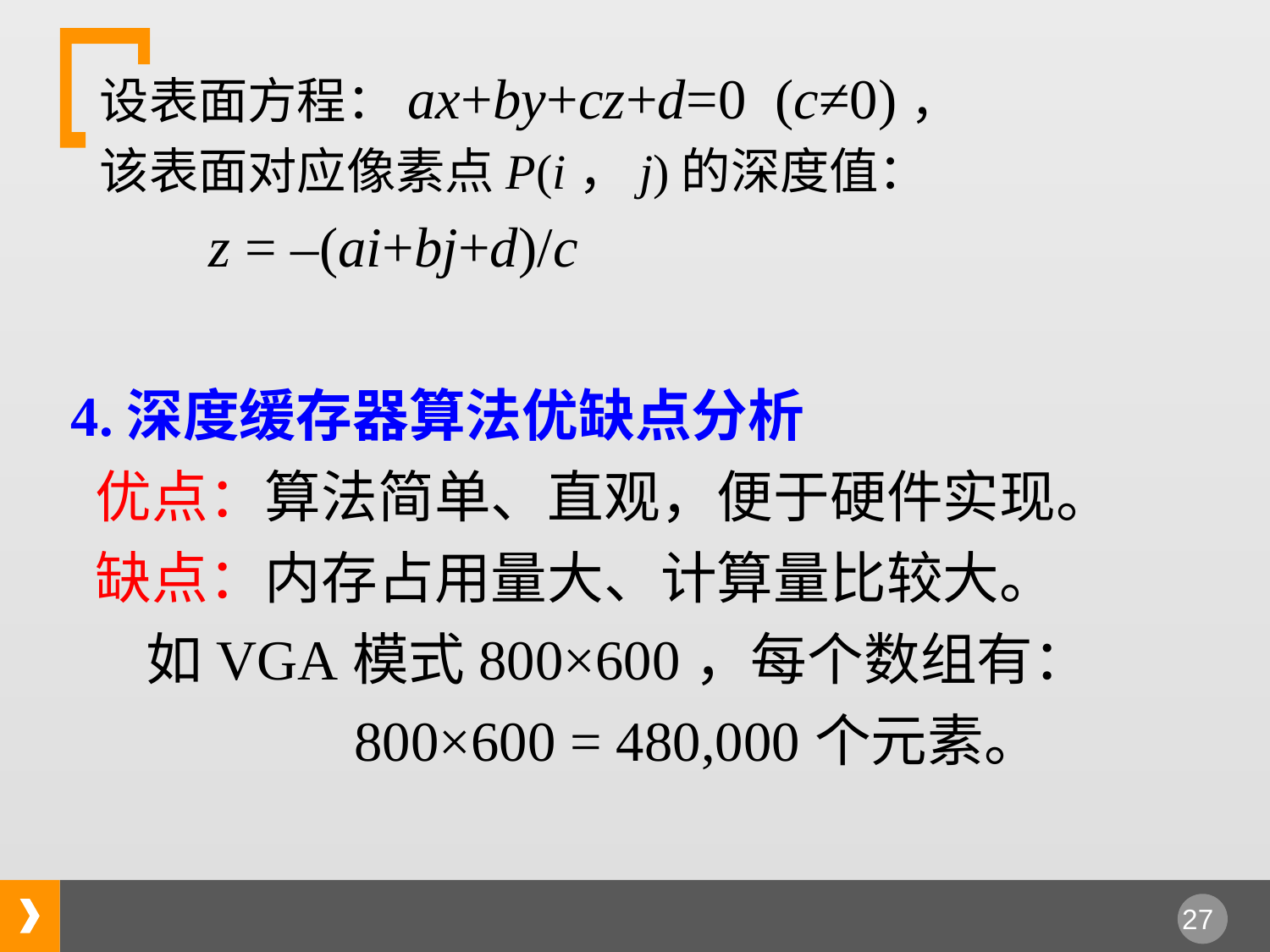

设表面方程：ax+by+cz+d=0  (c≠0)，
        该表面对应像素点P(i，j)的深度值：
                 z = –(ai+bj+d)/c
 4.深度缓存器算法优缺点分析
  优点：算法简单、直观，便于硬件实现。
  缺点：内存占用量大、计算量比较大。
      如VGA模式800×600，每个数组有：
                     800×600 = 480,000个元素。